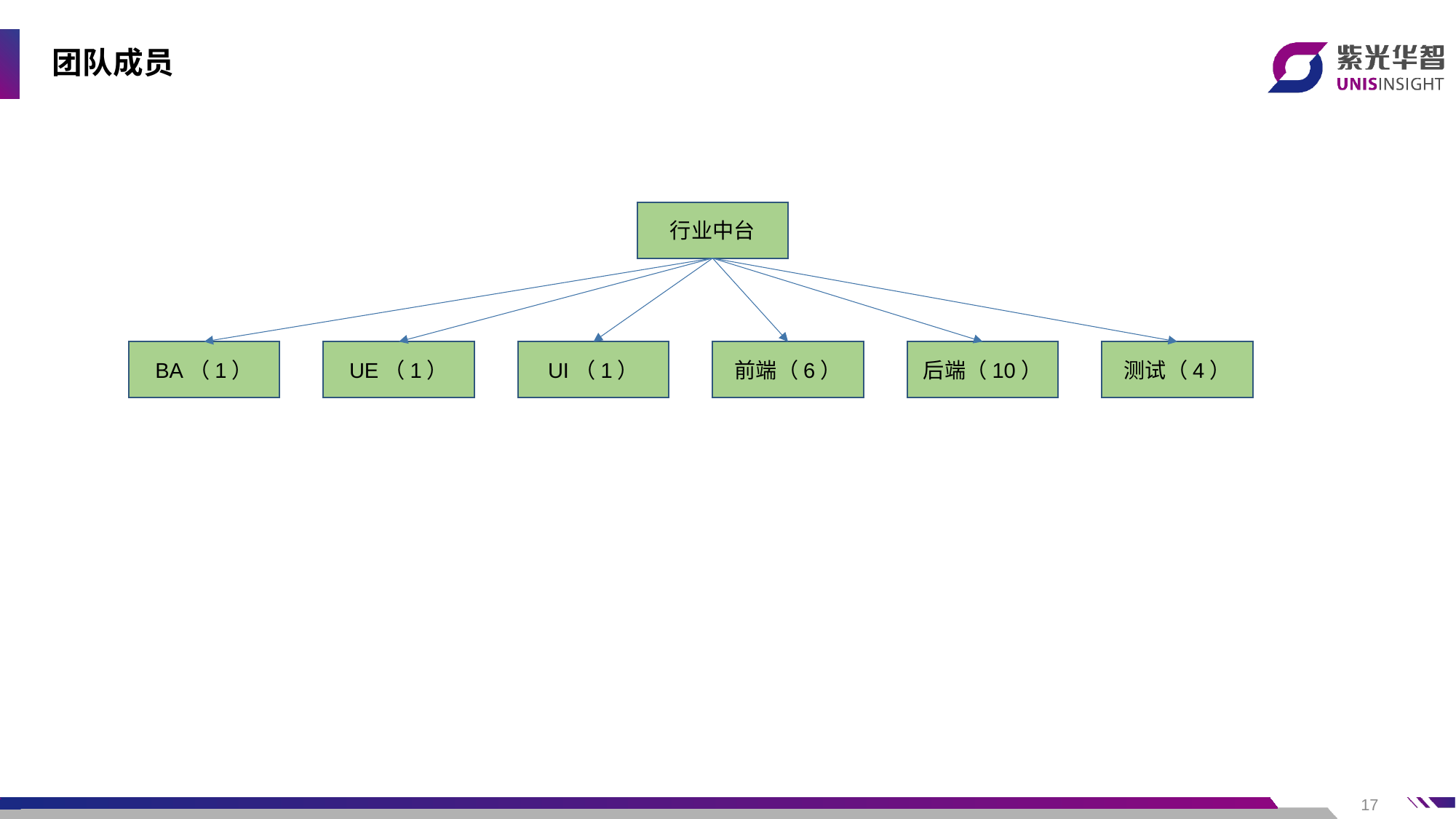

# 团队成员
行业中台
BA（1）
UE（1）
UI（1）
前端（6）
后端（10）
测试（4）